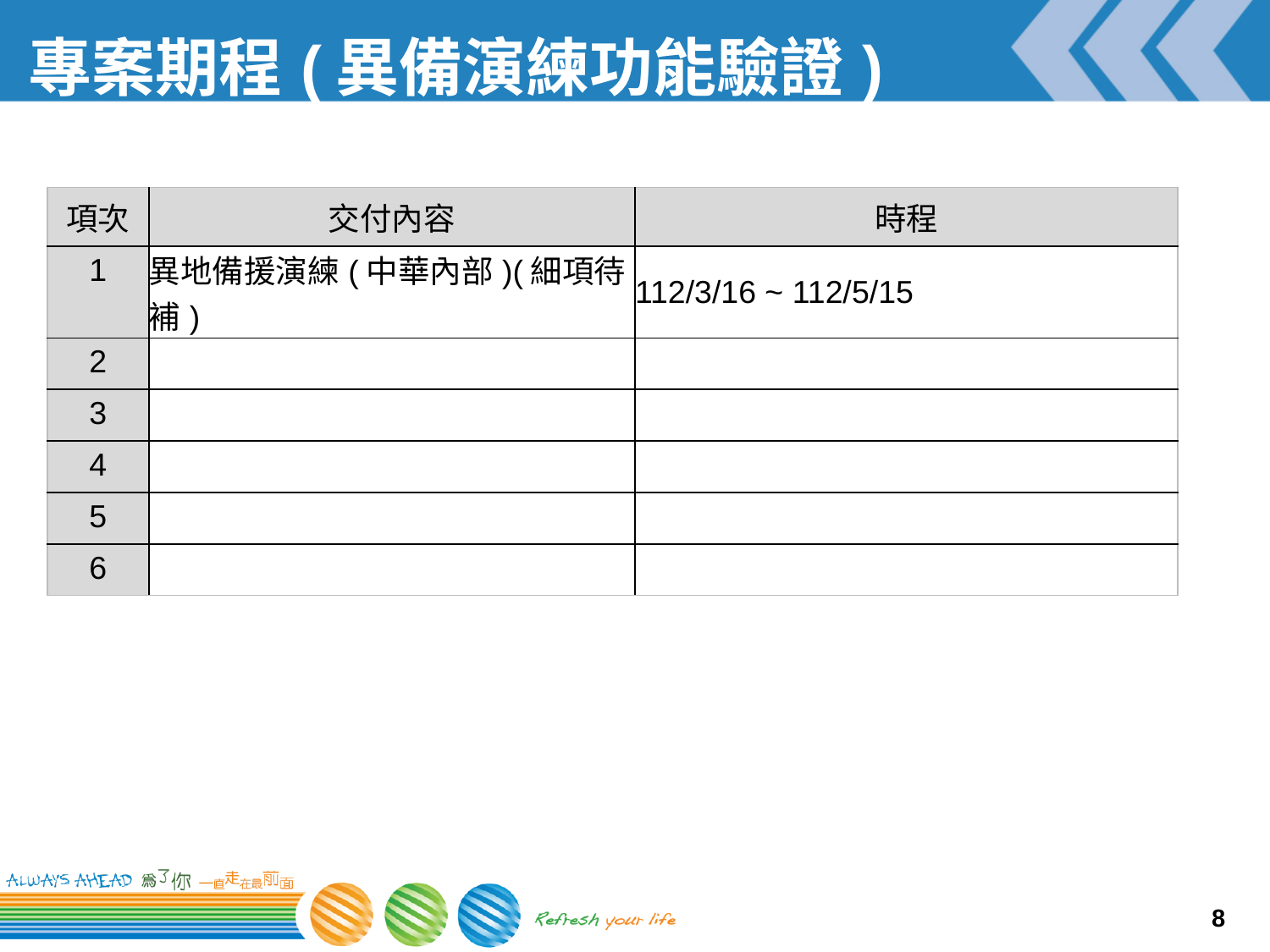

# 專案期程(異備演練功能驗證)
| 項次 | 交付內容 | 時程 |
| --- | --- | --- |
| 1 | 異地備援演練(中華內部)(細項待補) | 112/3/16 ~ 112/5/15 |
| 2 |  |  |
| 3 |  |  |
| 4 |  |  |
| 5 |  |  |
| 6 |  |  |
8